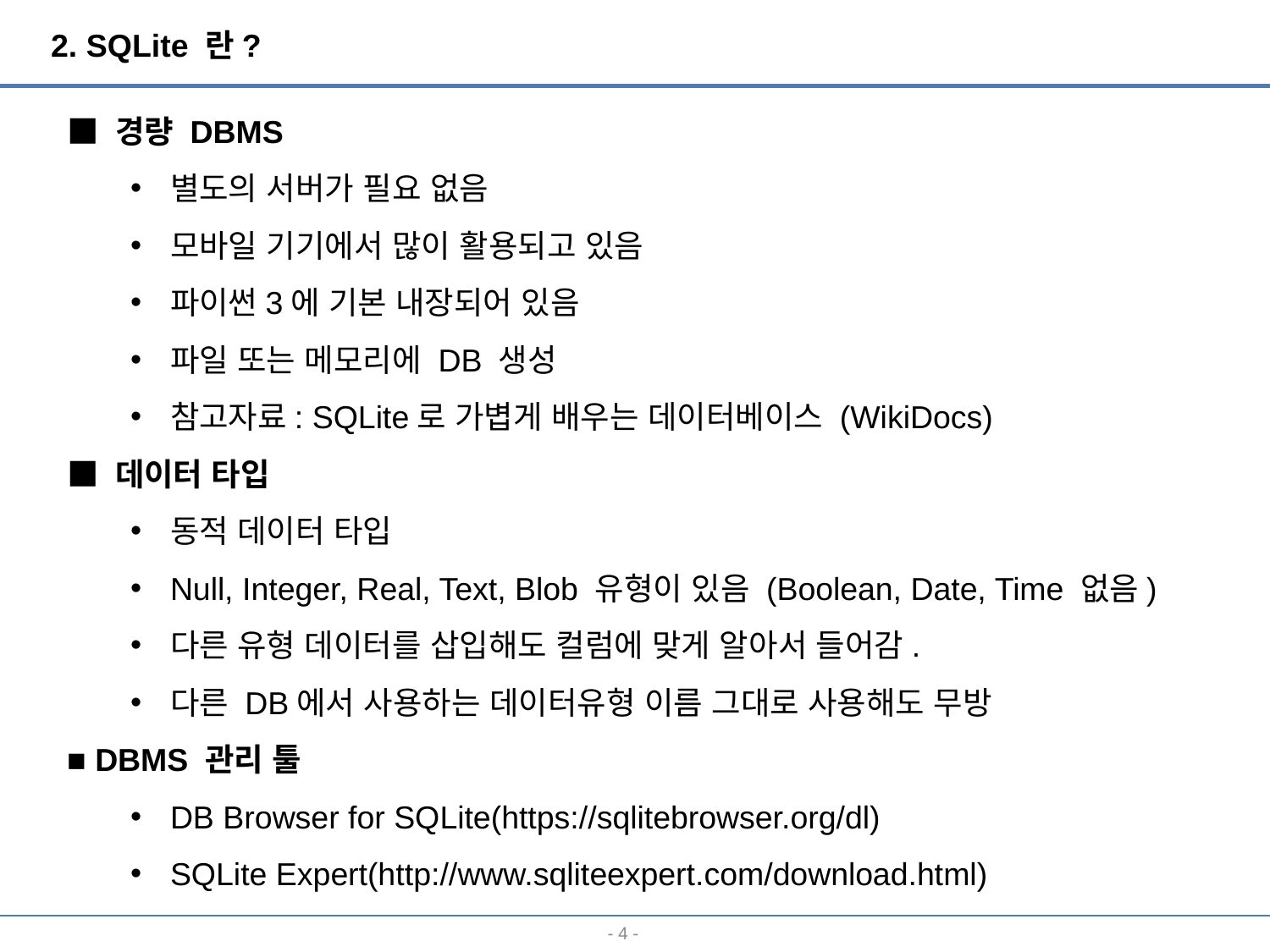

2. SQLite 란?
■ 경량 DBMS
별도의 서버가 필요 없음
모바일 기기에서 많이 활용되고 있음
파이썬3에 기본 내장되어 있음
파일 또는 메모리에 DB 생성
참고자료: SQLite로 가볍게 배우는 데이터베이스 (WikiDocs)
■ 데이터 타입
동적 데이터 타입
Null, Integer, Real, Text, Blob 유형이 있음 (Boolean, Date, Time 없음)
다른 유형 데이터를 삽입해도 컬럼에 맞게 알아서 들어감.
다른 DB에서 사용하는 데이터유형 이름 그대로 사용해도 무방
■ DBMS 관리 툴
DB Browser for SQLite(https://sqlitebrowser.org/dl)
SQLite Expert(http://www.sqliteexpert.com/download.html)
- 4 -